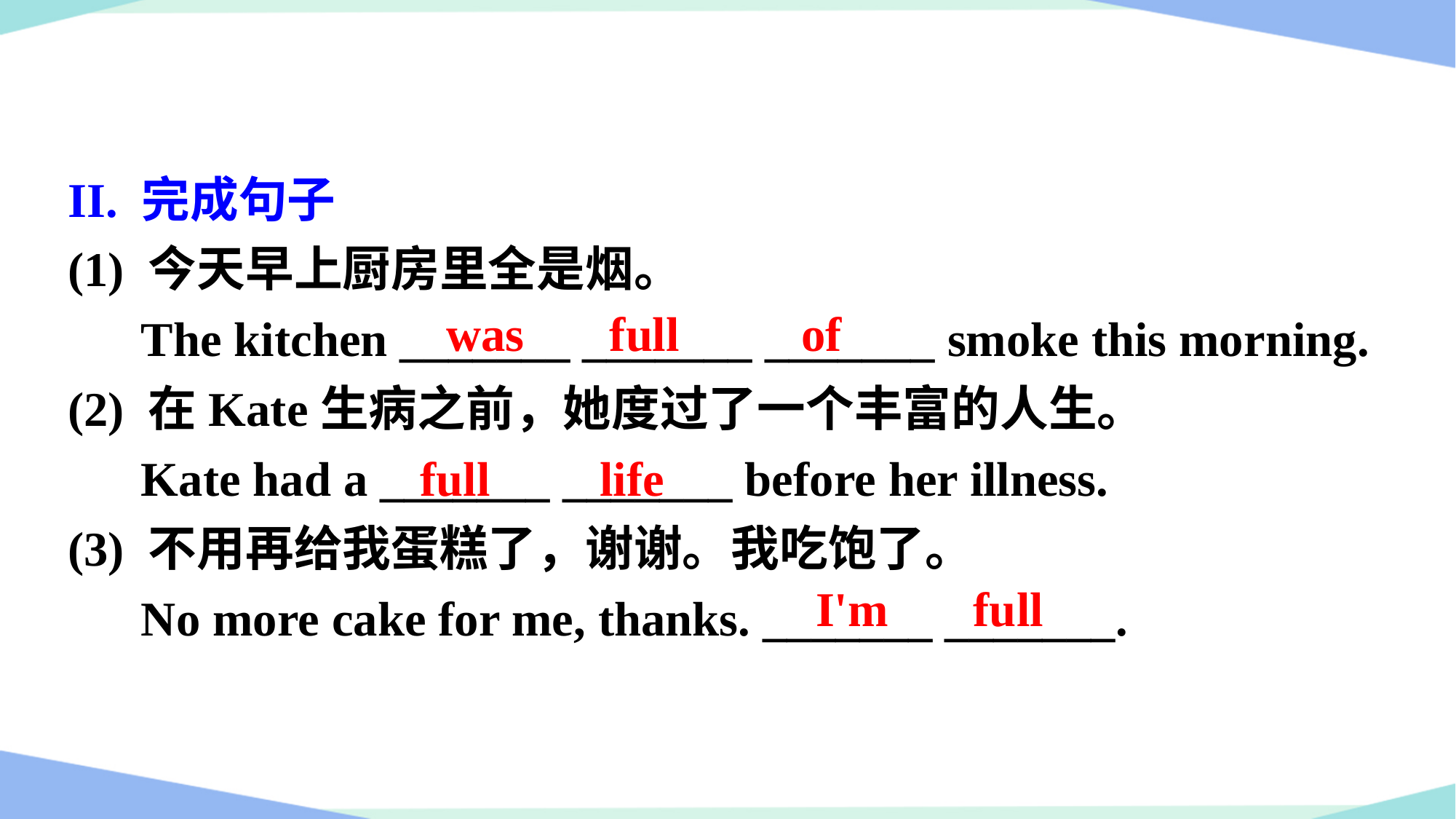

II. 完成句子
(1) 今天早上厨房里全是烟。
      The kitchen _______ _______ _______ smoke this morning.
(2) 在Kate生病之前，她度过了一个丰富的人生。
      Kate had a _______ _______ before her illness.
(3) 不用再给我蛋糕了，谢谢。我吃饱了。
      No more cake for me, thanks. _______ _______.
was       full          of
full         life
I'm       full